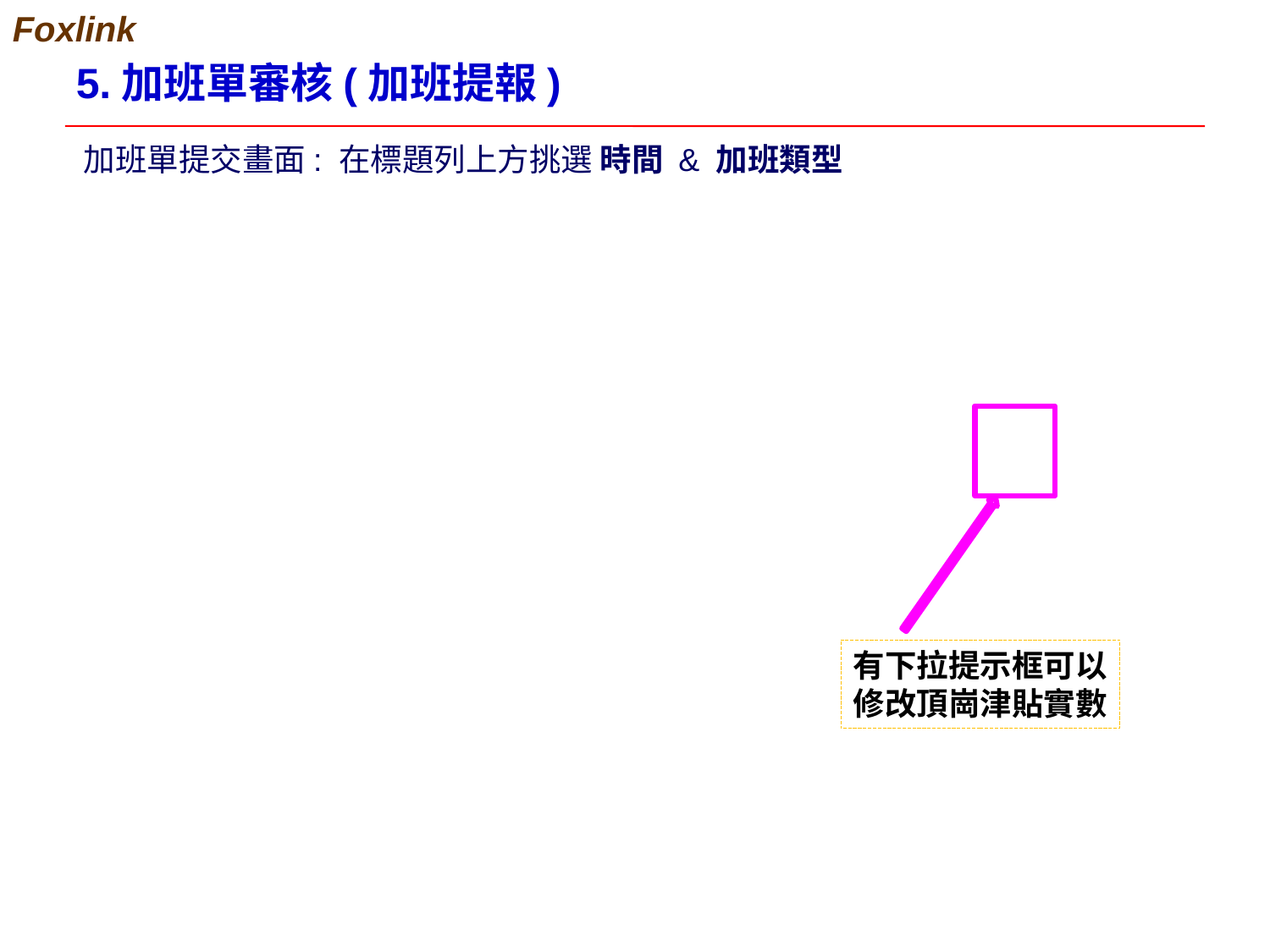

# 5.加班單審核(加班提報)
加班單提交畫面: 在標題列上方挑選 時間 & 加班類型

有下拉提示框可以
修改頂崗津貼實數